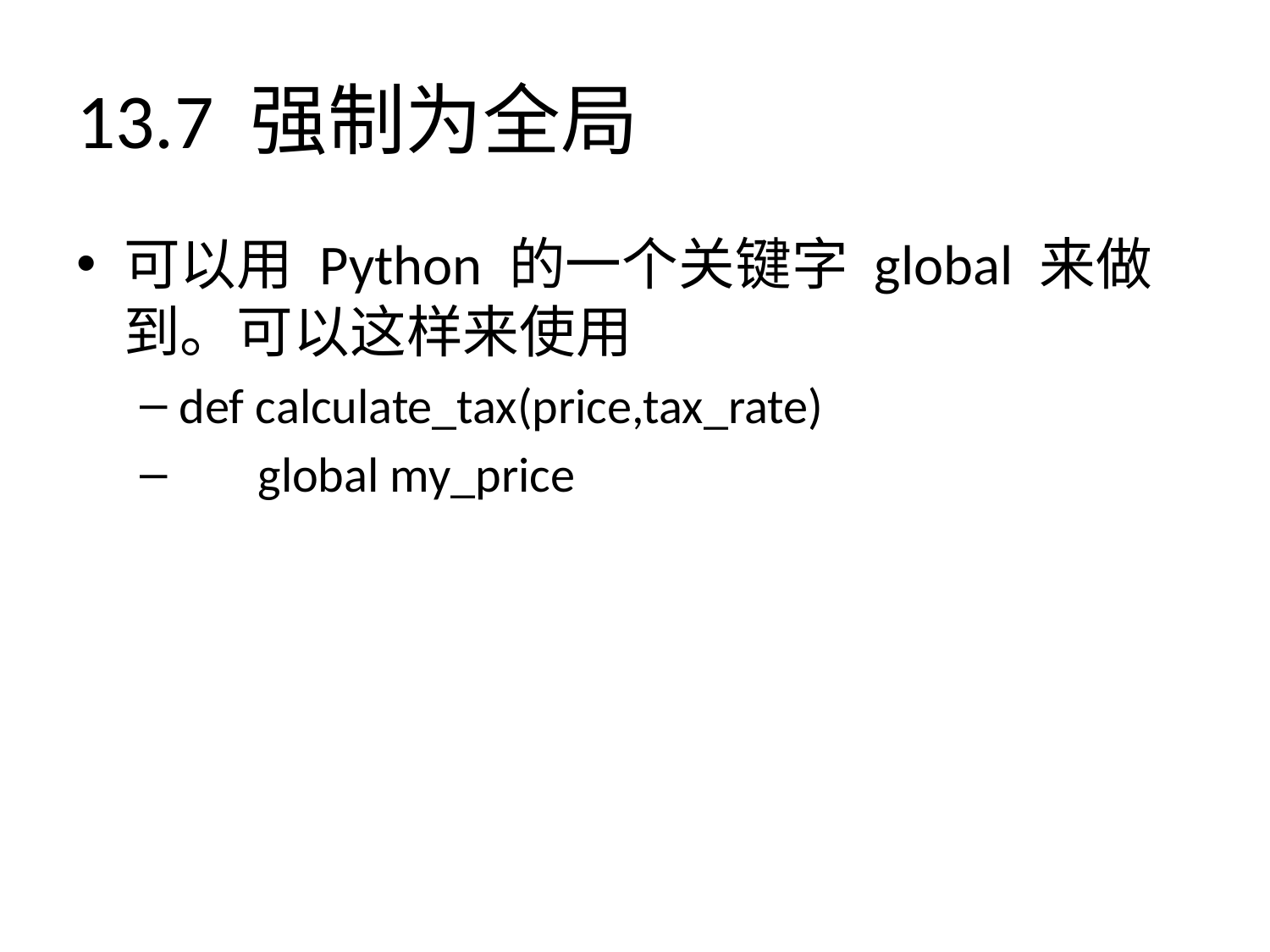

# 13.7 强制为全局
可以用 Python 的一个关键字 global 来做到。可以这样来使用
def calculate_tax(price,tax_rate)
       global my_price